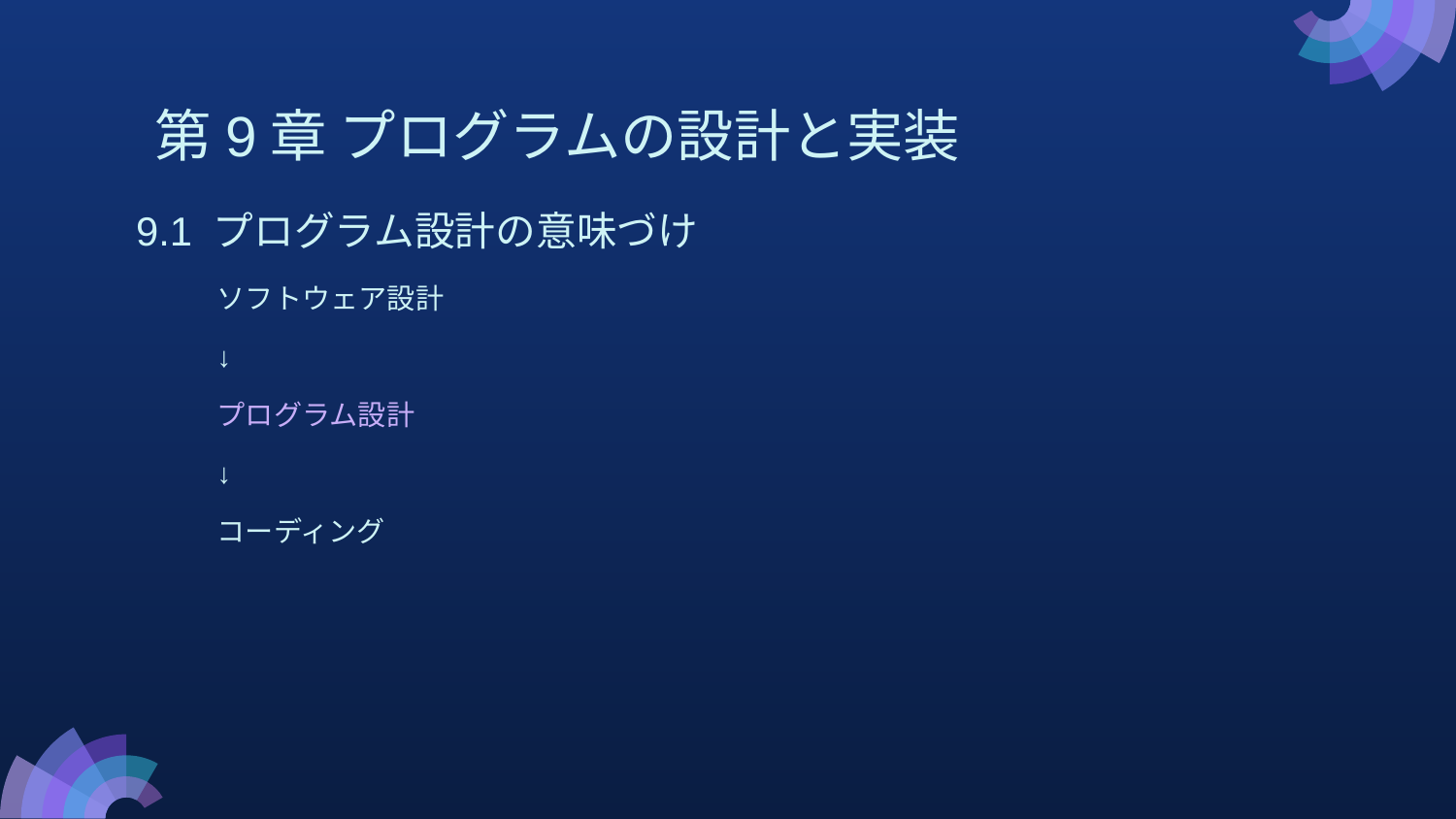

# 第9章 プログラムの設計と実装
9.1 プログラム設計の意味づけ
ソフトウェア設計
↓
プログラム設計
↓
コーディング